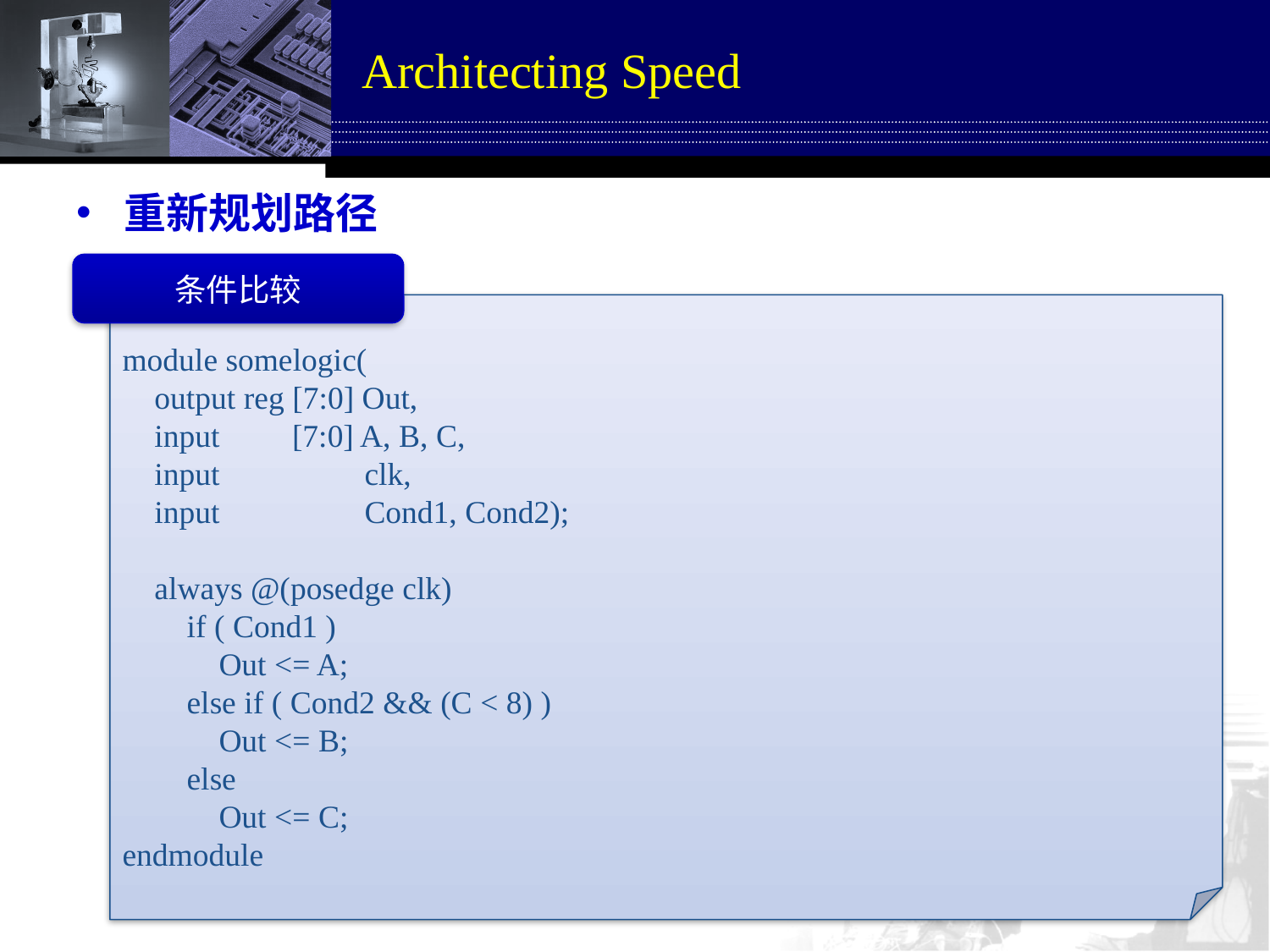

# Architecting Speed
重新规划路径
条件比较

module somelogic(
    output reg [7:0] Out,
    input         [7:0] A, B, C,
    input                  clk,
    input                  Cond1, Cond2);

    always @(posedge clk)
        if ( Cond1 )
            Out <= A;
        else if ( Cond2 && (C < 8) )
            Out <= B;
        else
            Out <= C;
endmodule